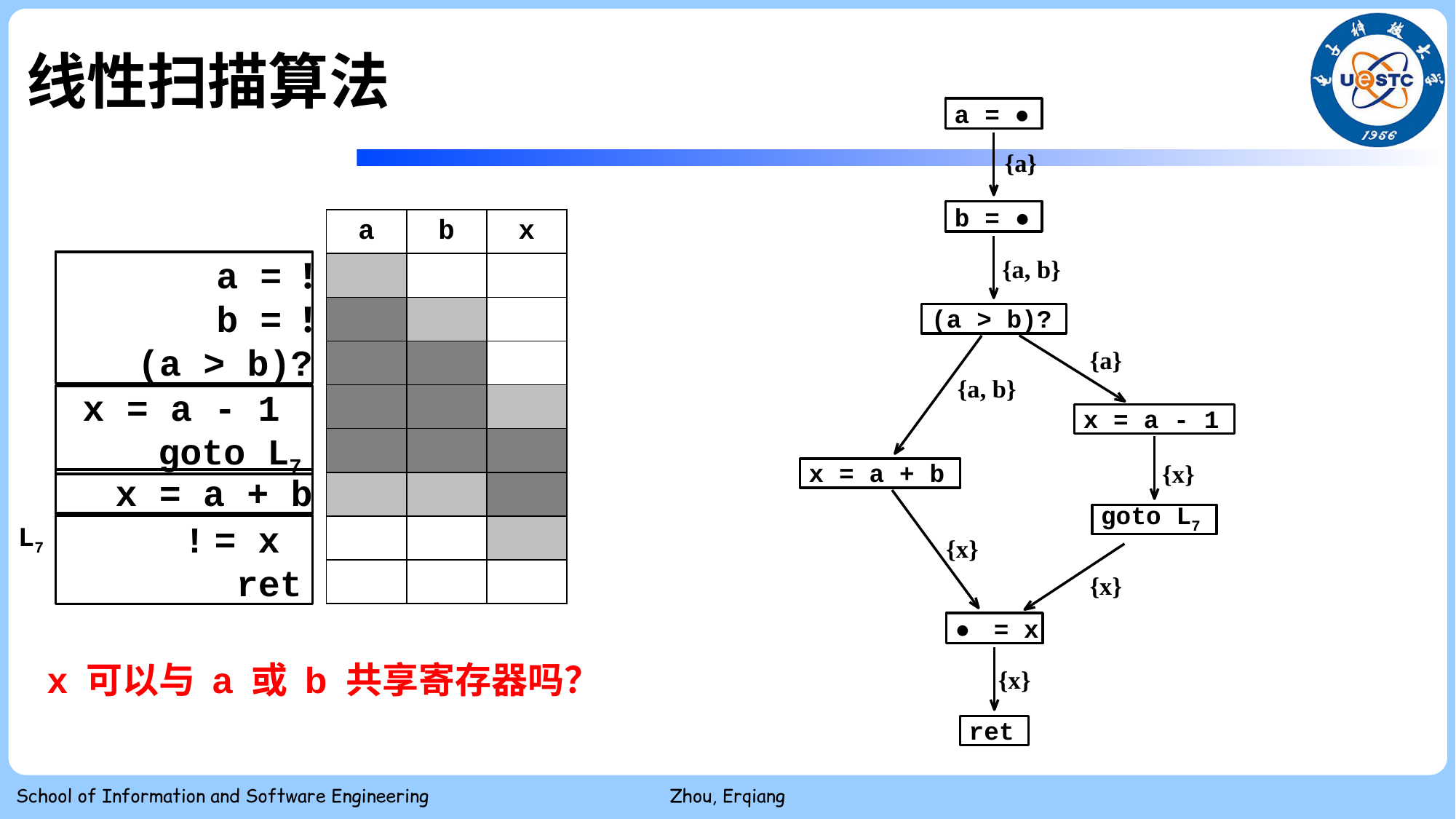

# 线性扫描算法
a = ●

{a}
b = ●
| a | b | x |
| --- | --- | --- |
|  |  |  |
|  |  |  |
|  |  |  |
|  |  |  |
|  |  |  |
|  |  |  |
|  |  |  |
|  |  |  |

a = !
b = !
(a > b)?
{a, b}
(a > b)?

{a}
{a, b}
x = a - 1  goto L7
x = a - 1

{x}
x = a + b
x = a + b

goto L7
L7
!	= x  ret
{x}

{x}
●	= x

x 可以与 a 或 b 共享寄存器吗？
{x}
ret
School of Information and Software Engineering
Zhou, Erqiang
43